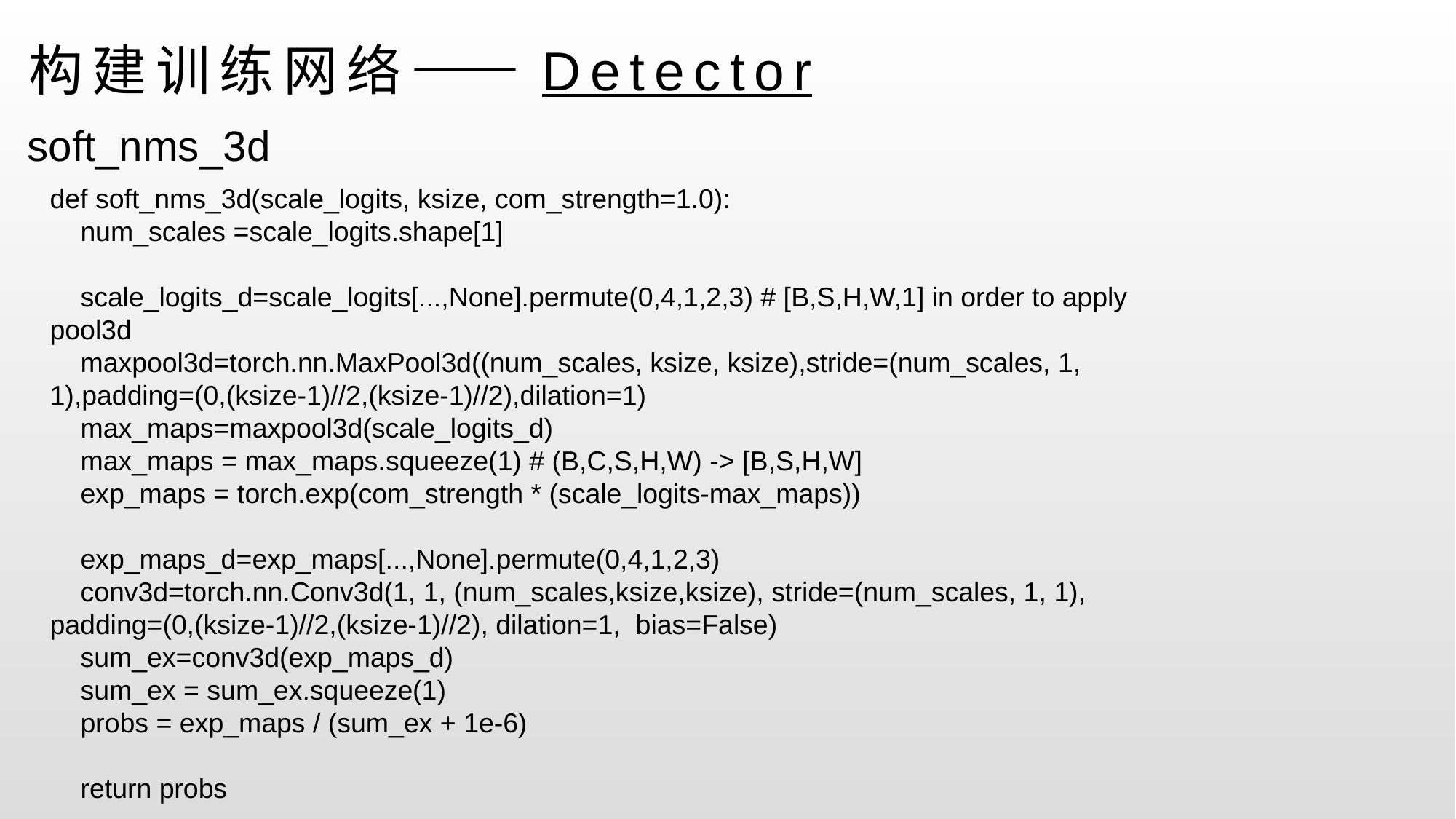

# 构建训练网络——Detector
soft_nms_3d
def soft_nms_3d(scale_logits, ksize, com_strength=1.0):
    num_scales =scale_logits.shape[1]

    scale_logits_d=scale_logits[...,None].permute(0,4,1,2,3) # [B,S,H,W,1] in order to apply pool3d
    maxpool3d=torch.nn.MaxPool3d((num_scales, ksize, ksize),stride=(num_scales, 1, 1),padding=(0,(ksize-1)//2,(ksize-1)//2),dilation=1)
    max_maps=maxpool3d(scale_logits_d)
    max_maps = max_maps.squeeze(1) # (B,C,S,H,W) -> [B,S,H,W]
    exp_maps = torch.exp(com_strength * (scale_logits-max_maps))

    exp_maps_d=exp_maps[...,None].permute(0,4,1,2,3)
    conv3d=torch.nn.Conv3d(1, 1, (num_scales,ksize,ksize), stride=(num_scales, 1, 1), padding=(0,(ksize-1)//2,(ksize-1)//2), dilation=1,  bias=False)
    sum_ex=conv3d(exp_maps_d)
    sum_ex = sum_ex.squeeze(1)
    probs = exp_maps / (sum_ex + 1e-6)

    return probs